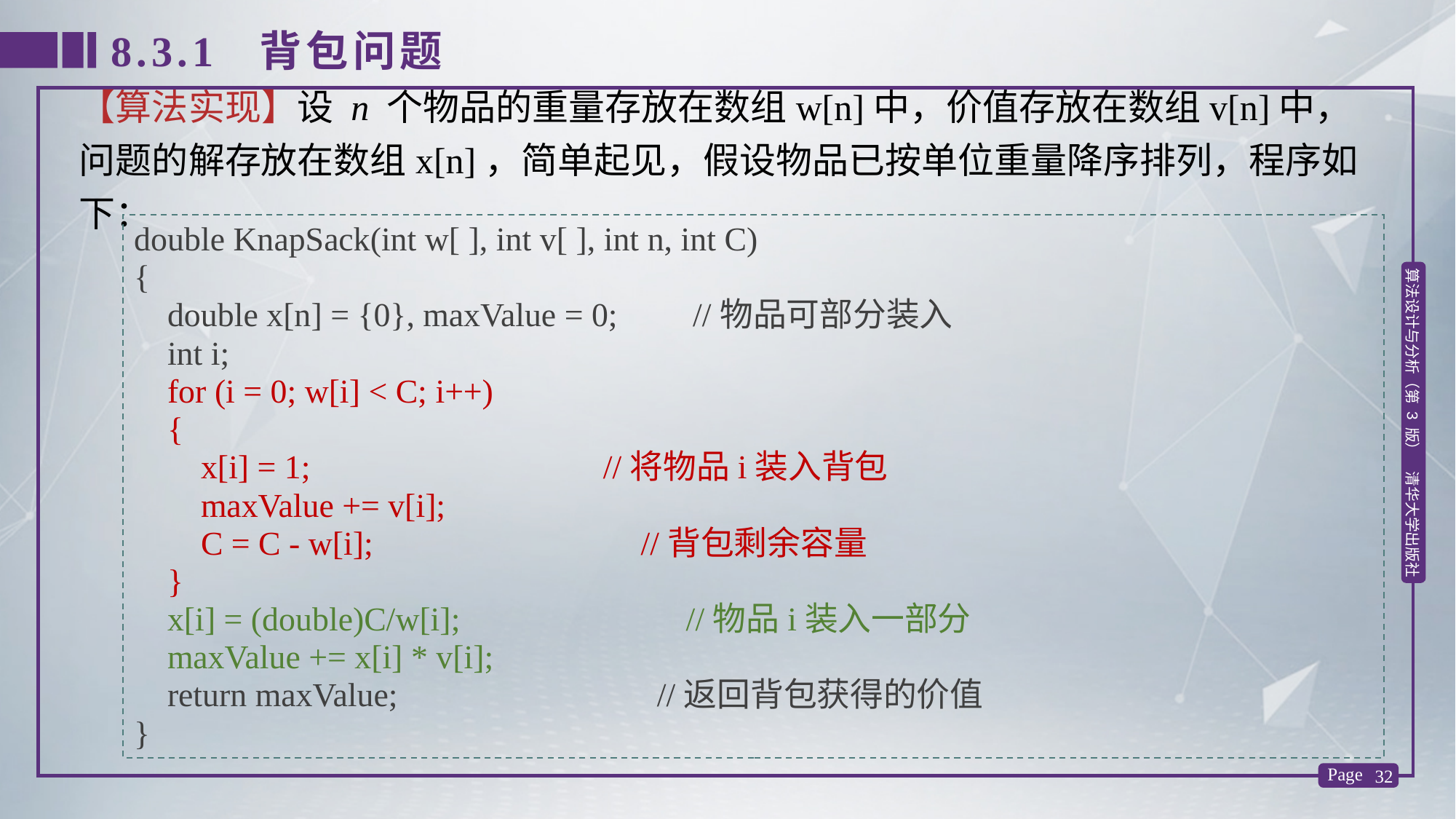

8.3.1  背包问题
【算法实现】设 n 个物品的重量存放在数组w[n]中，价值存放在数组v[n]中，问题的解存放在数组x[n]，简单起见，假设物品已按单位重量降序排列，程序如下：
double KnapSack(int w[ ], int v[ ], int n, int C)
{
    double x[n] = {0}, maxValue = 0;         //物品可部分装入
    int i;
    for (i = 0; w[i] < C; i++)
    {
        x[i] = 1;                                   //将物品i装入背包
        maxValue += v[i];
        C = C - w[i];                                //背包剩余容量
    }
    x[i] = (double)C/w[i];                           //物品i装入一部分
    maxValue += x[i] * v[i];
    return maxValue;                               //返回背包获得的价值
}